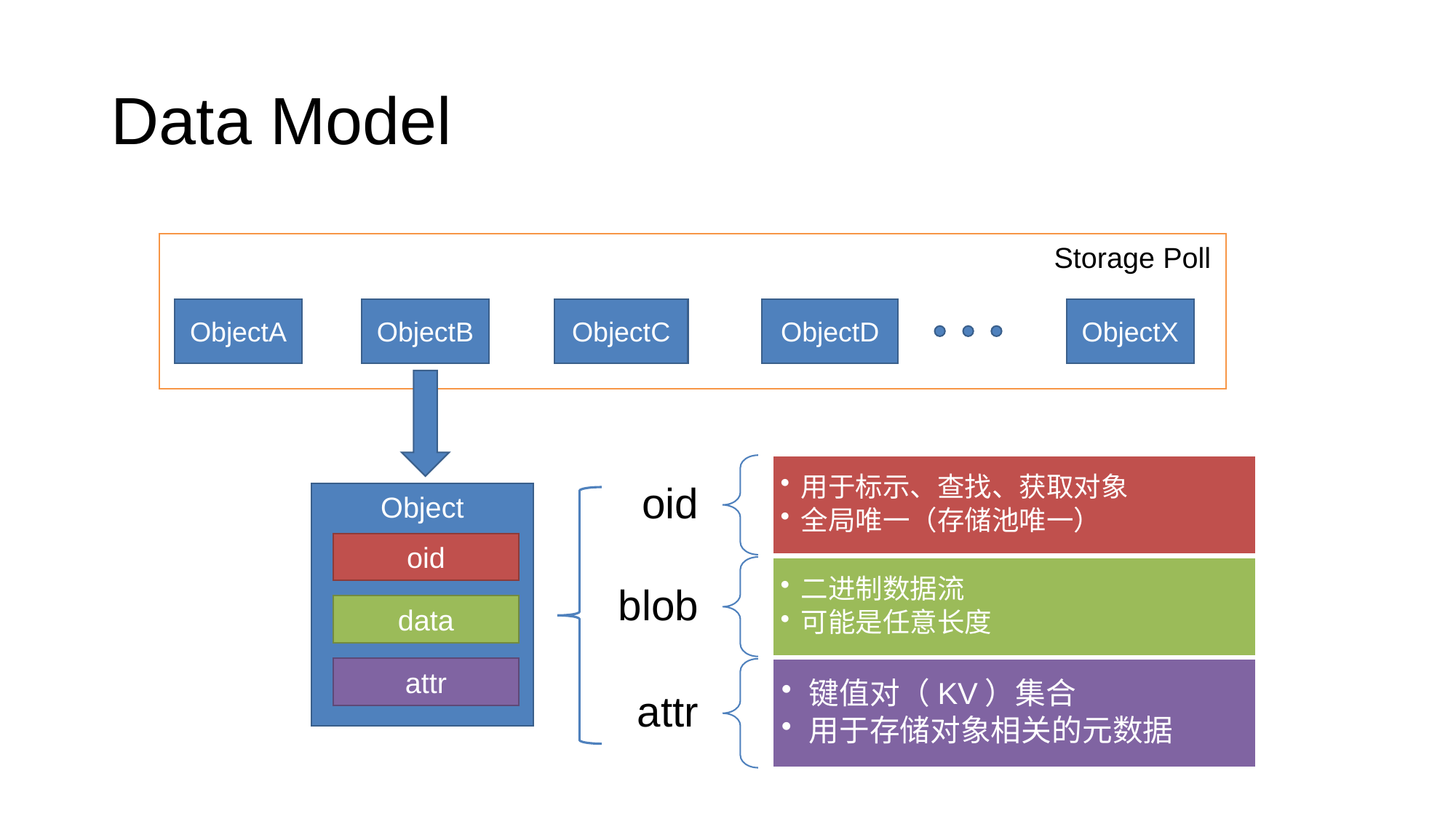

# Data Model

Storage Poll
ObjectA
ObjectB
ObjectC
ObjectD
ObjectX

oid
用于标示、查找、获取对象
全局唯一（存储池唯一）
blob
二进制数据流
可能是任意长度
attr
键值对（KV）集合
用于存储对象相关的元数据
Object
oid
data
attr